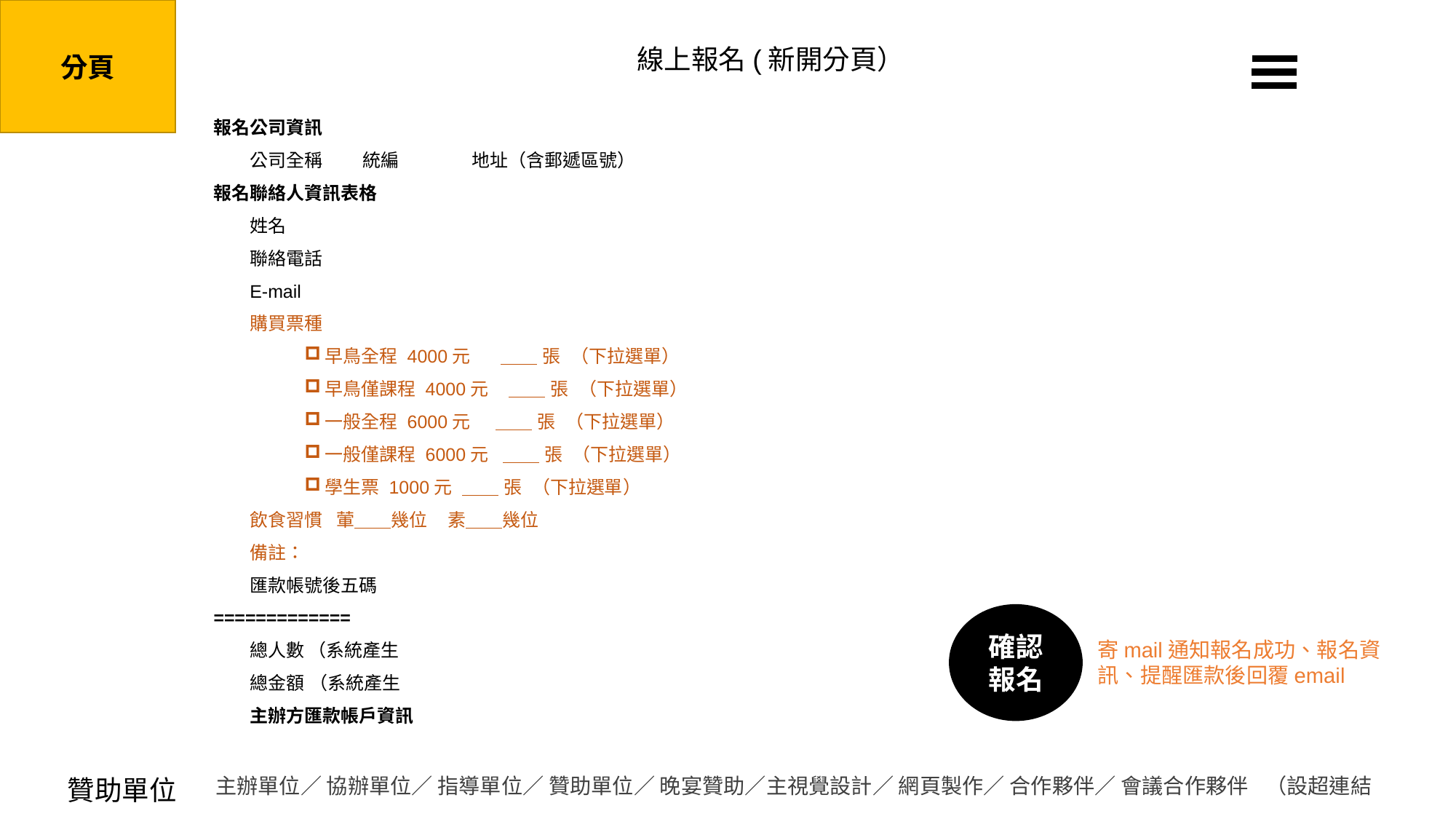

分頁
線上報名(新開分頁）
報名公司資訊
公司全稱	 統編	 地址（含郵遞區號）
報名聯絡人資訊表格
姓名
聯絡電話
E-mail
購買票種
早鳥全程 4000元      ＿＿ 張  （下拉選單）
早鳥僅課程 4000元    ＿＿ 張  （下拉選單）
一般全程 6000元     ＿＿ 張  （下拉選單）
一般僅課程 6000元   ＿＿ 張  （下拉選單）
學生票 1000元  ＿＿ 張  （下拉選單）
飲食習慣   葷＿＿幾位    素＿＿幾位
備註：
匯款帳號後五碼
=============
總人數 （系統產生
總金額 （系統產生
主辦方匯款帳戶資訊

確認報名
寄mail通知報名成功、報名資訊、提醒匯款後回覆email
主辦單位／ 協辦單位／ 指導單位／ 贊助單位／ 晚宴贊助／主視覺設計／ 網頁製作／ 合作夥伴／ 會議合作夥伴   （設超連結
贊助單位